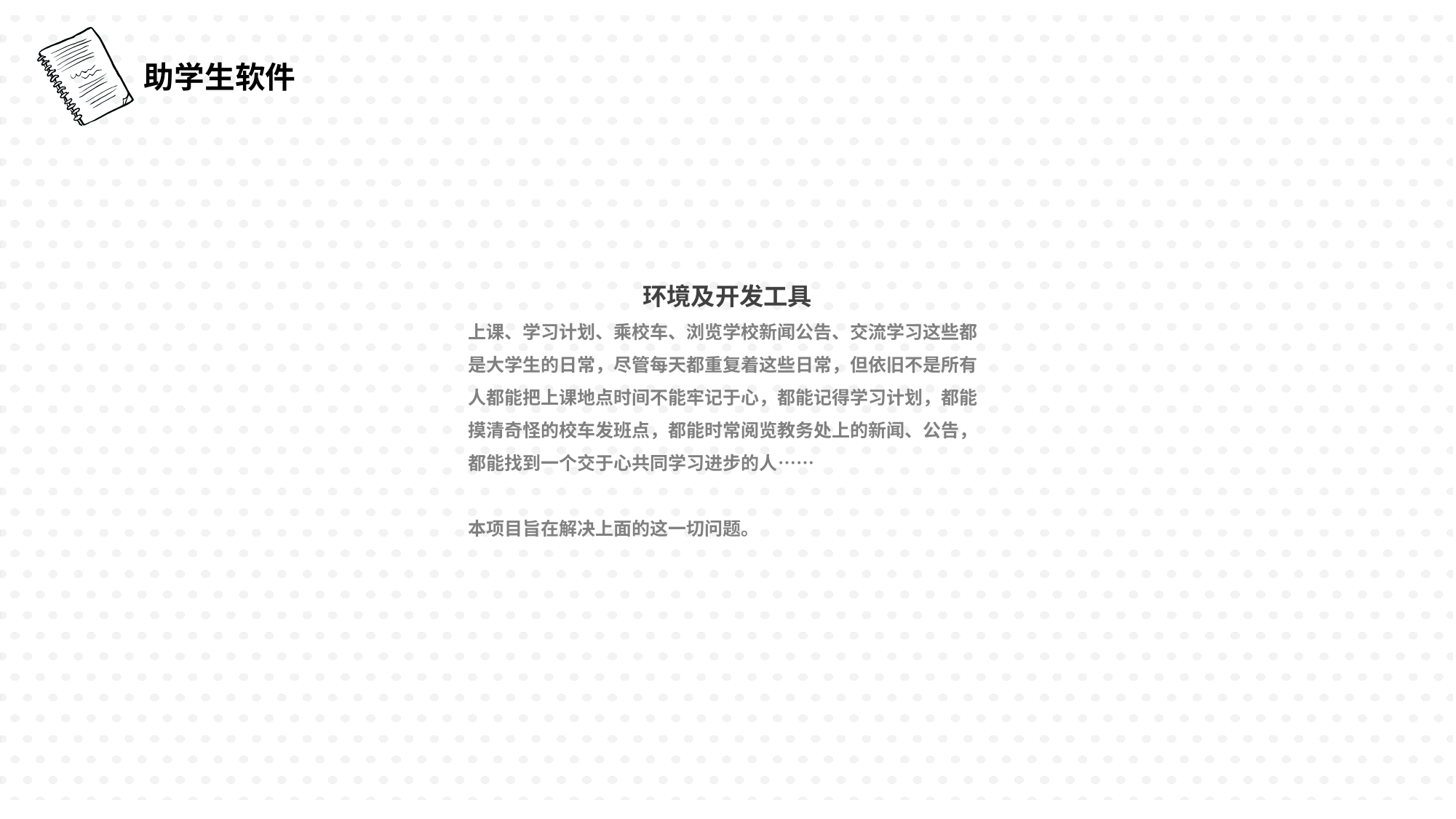

环境及开发工具
上课、学习计划、乘校车、浏览学校新闻公告、交流学习这些都是大学生的日常，尽管每天都重复着这些日常，但依旧不是所有人都能把上课地点时间不能牢记于心，都能记得学习计划，都能摸清奇怪的校车发班点，都能时常阅览教务处上的新闻、公告，都能找到一个交于心共同学习进步的人……

本项目旨在解决上面的这一切问题。